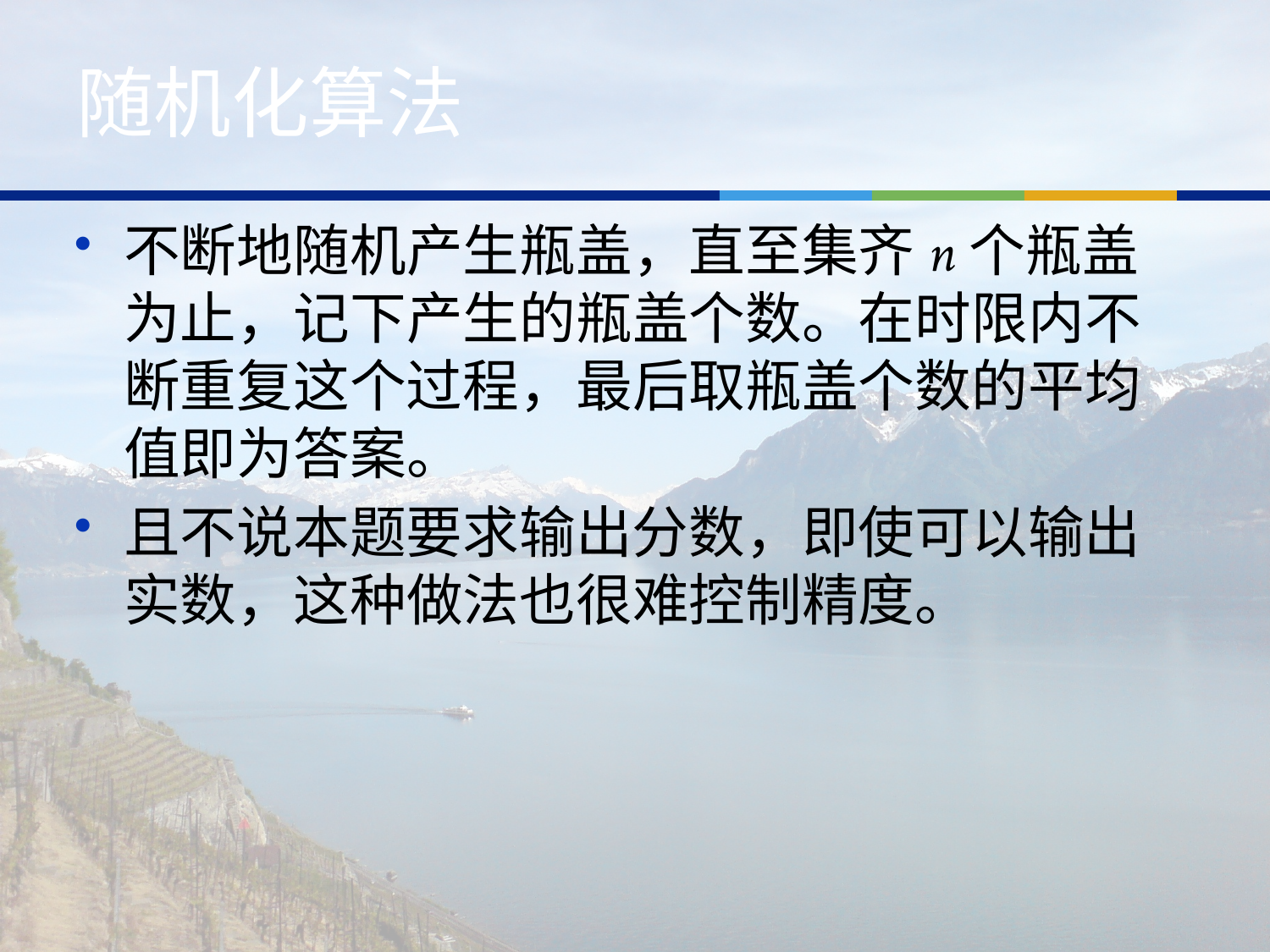

# 随机化算法
不断地随机产生瓶盖，直至集齐n个瓶盖为止，记下产生的瓶盖个数。在时限内不断重复这个过程，最后取瓶盖个数的平均值即为答案。
且不说本题要求输出分数，即使可以输出实数，这种做法也很难控制精度。